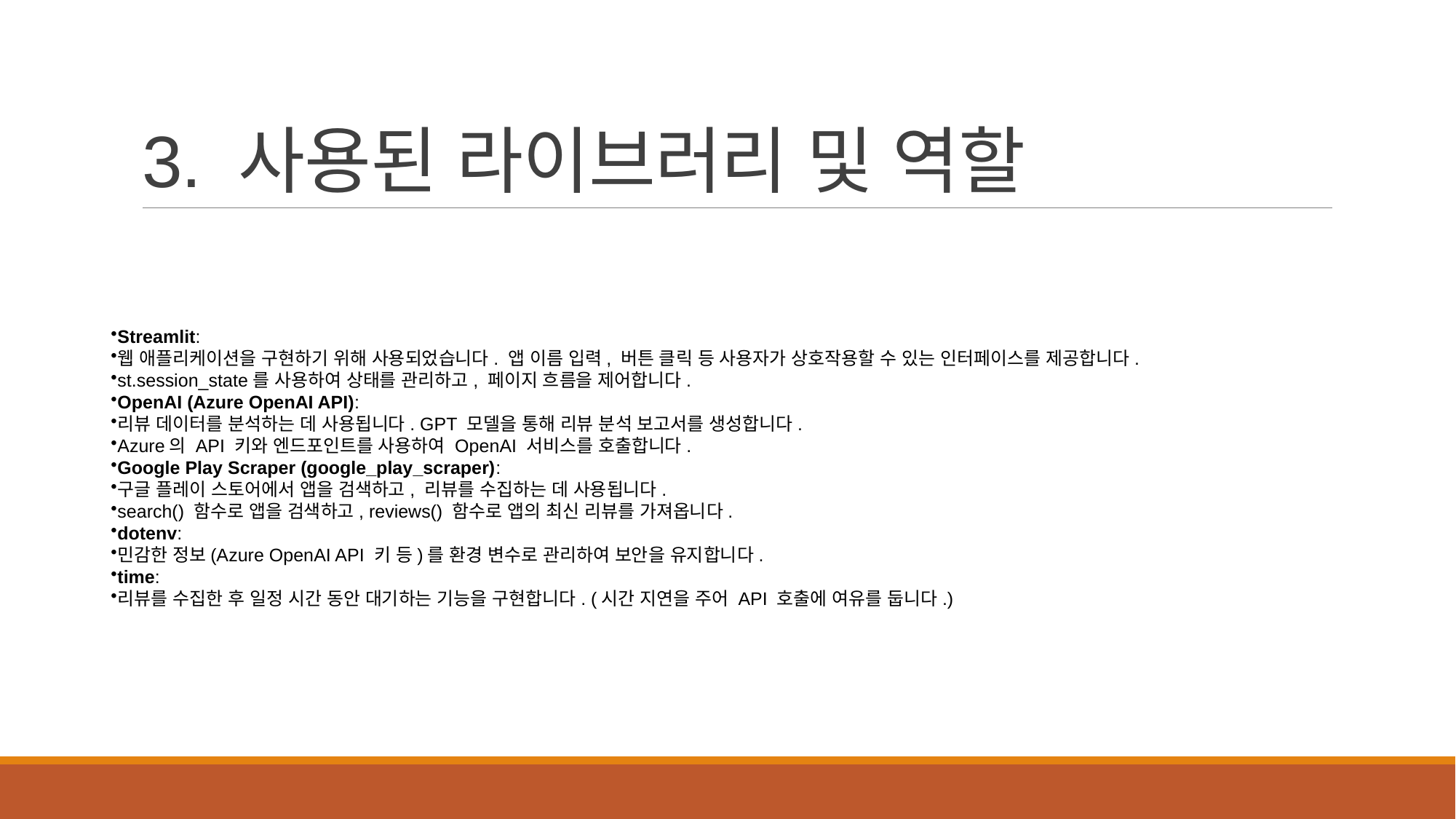

# 3. 사용된 라이브러리 및 역할
Streamlit:
웹 애플리케이션을 구현하기 위해 사용되었습니다. 앱 이름 입력, 버튼 클릭 등 사용자가 상호작용할 수 있는 인터페이스를 제공합니다.
st.session_state를 사용하여 상태를 관리하고, 페이지 흐름을 제어합니다.
OpenAI (Azure OpenAI API):
리뷰 데이터를 분석하는 데 사용됩니다. GPT 모델을 통해 리뷰 분석 보고서를 생성합니다.
Azure의 API 키와 엔드포인트를 사용하여 OpenAI 서비스를 호출합니다.
Google Play Scraper (google_play_scraper):
구글 플레이 스토어에서 앱을 검색하고, 리뷰를 수집하는 데 사용됩니다.
search() 함수로 앱을 검색하고, reviews() 함수로 앱의 최신 리뷰를 가져옵니다.
dotenv:
민감한 정보(Azure OpenAI API 키 등)를 환경 변수로 관리하여 보안을 유지합니다.
time:
리뷰를 수집한 후 일정 시간 동안 대기하는 기능을 구현합니다. (시간 지연을 주어 API 호출에 여유를 둡니다.)